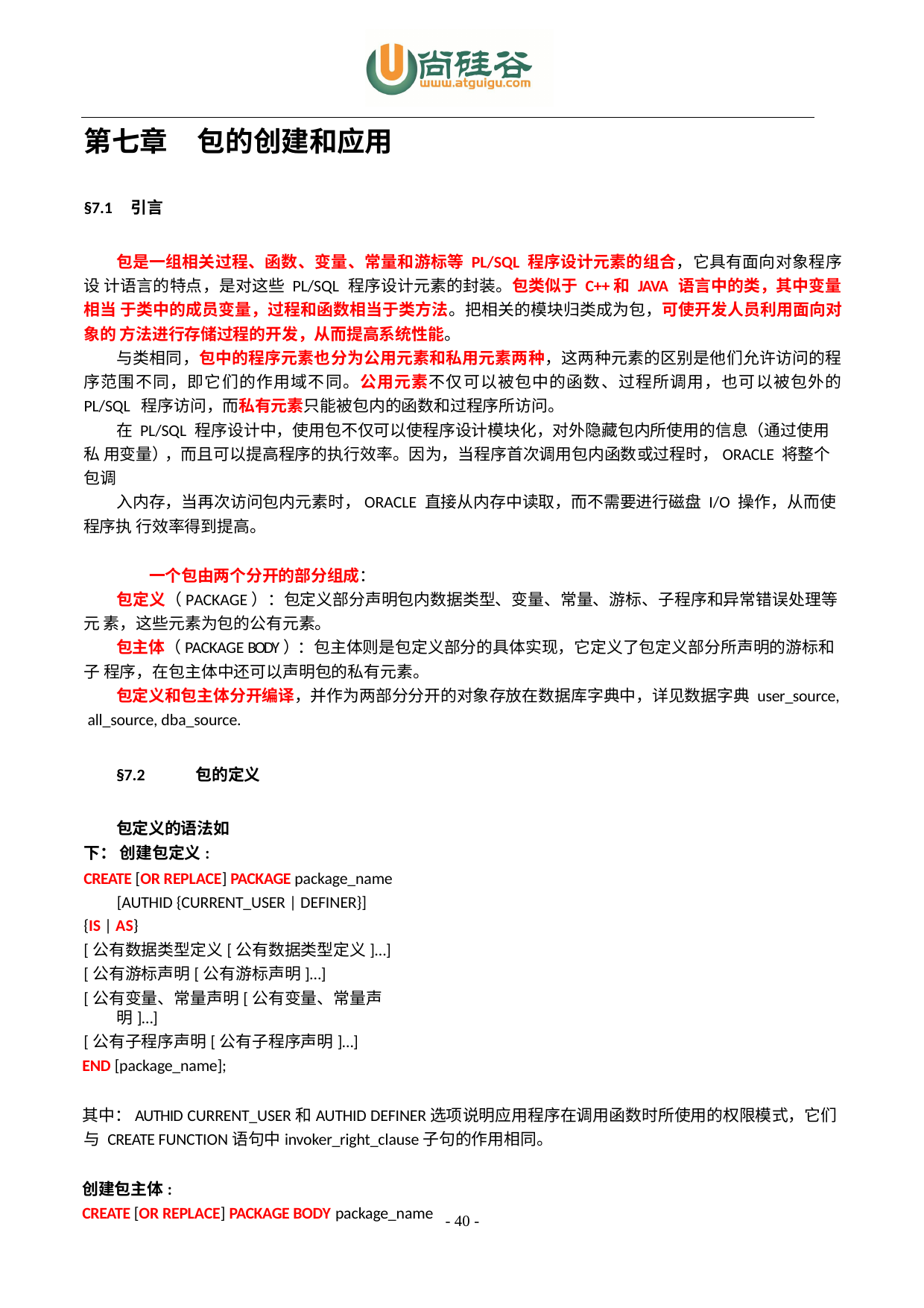

第七章	包的创建和应用
§7.1	引言

包是一组相关过程、函数、变量、常量和游标等PL/SQL 程序设计元素的组合，它具有面向对象程序设 计语言的特点，是对这些 PL/SQL 程序设计元素的封装。包类似于 C++和 JAVA 语言中的类，其中变量相当 于类中的成员变量，过程和函数相当于类方法。把相关的模块归类成为包，可使开发人员利用面向对象的 方法进行存储过程的开发，从而提高系统性能。
与类相同，包中的程序元素也分为公用元素和私用元素两种，这两种元素的区别是他们允许访问的程 序范围不同，即它们的作用域不同。公用元素不仅可以被包中的函数、过程所调用，也可以被包外的 PL/SQL  程序访问，而私有元素只能被包内的函数和过程序所访问。
在 PL/SQL 程序设计中，使用包不仅可以使程序设计模块化，对外隐藏包内所使用的信息（通过使用私 用变量），而且可以提高程序的执行效率。因为，当程序首次调用包内函数或过程时，ORACLE 将整个包调
入内存，当再次访问包内元素时，ORACLE 直接从内存中读取，而不需要进行磁盘 I/O 操作，从而使程序执 行效率得到提高。

一个包由两个分开的部分组成：
包定义（PACKAGE）：包定义部分声明包内数据类型、变量、常量、游标、子程序和异常错误处理等元 素，这些元素为包的公有元素。
包主体（PACKAGE BODY）：包主体则是包定义部分的具体实现，它定义了包定义部分所声明的游标和子 程序，在包主体中还可以声明包的私有元素。
包定义和包主体分开编译，并作为两部分分开的对象存放在数据库字典中，详见数据字典 user_source,  all_source, dba_source.

§7.2	包的定义

包定义的语法如下： 创建包定义:
CREATE [OR REPLACE] PACKAGE package_name  [AUTHID {CURRENT_USER | DEFINER}]
{IS | AS}
[公有数据类型定义[公有数据类型定义]…]
[公有游标声明[公有游标声明]…]
[公有变量、常量声明[公有变量、常量声明]…]
[公有子程序声明[公有子程序声明]…]
END [package_name];

其中：AUTHID CURRENT_USER和AUTHID DEFINER选项说明应用程序在调用函数时所使用的权限模式，它们与 CREATE FUNCTION语句中invoker_right_clause子句的作用相同。

创建包主体:
CREATE [OR REPLACE] PACKAGE BODY package_name
- 40 -